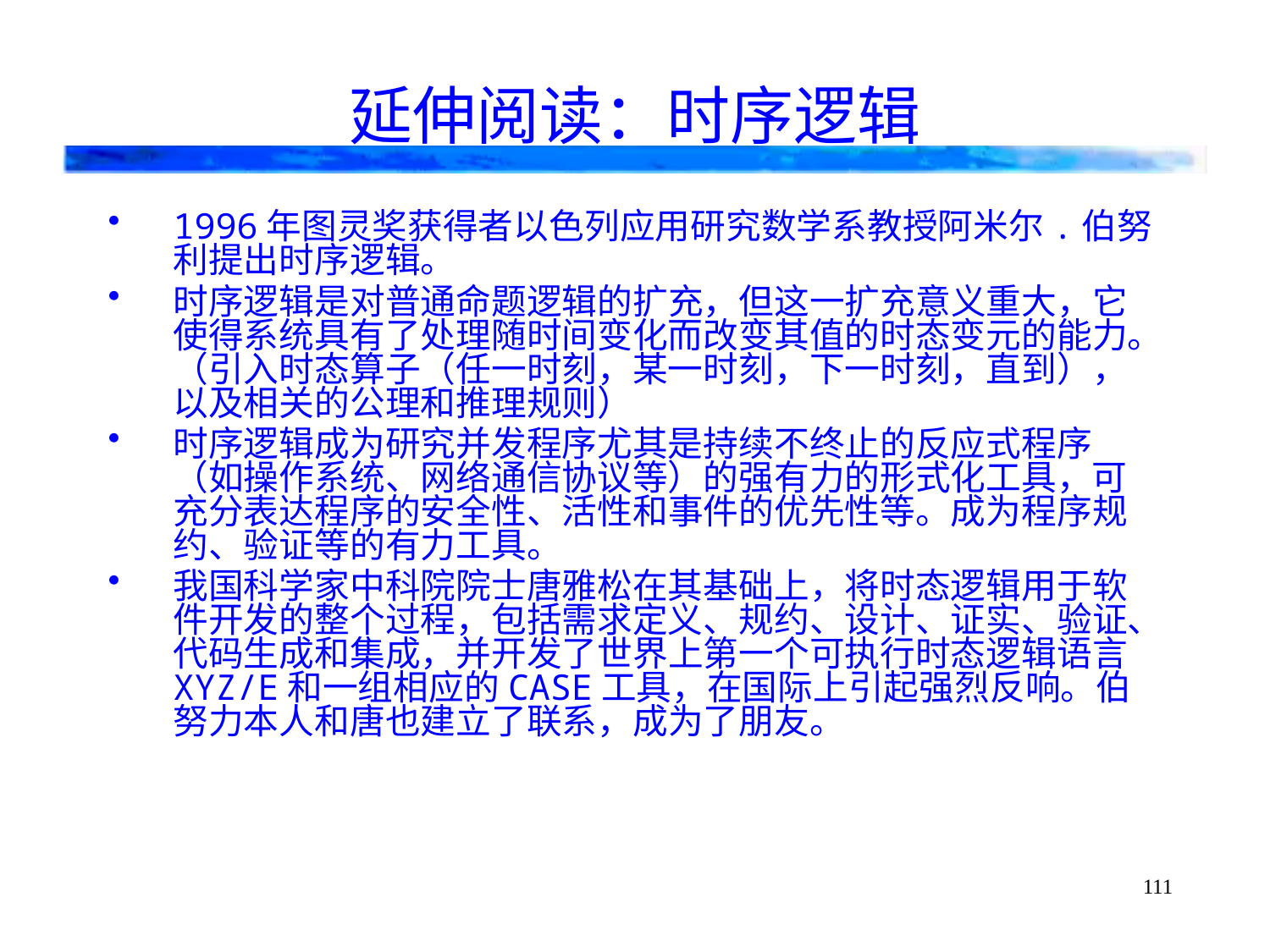

延伸阅读：时序逻辑
1996年图灵奖获得者以色列应用研究数学系教授阿米尔.伯努利提出时序逻辑。
时序逻辑是对普通命题逻辑的扩充，但这一扩充意义重大，它使得系统具有了处理随时间变化而改变其值的时态变元的能力。（引入时态算子（任一时刻，某一时刻，下一时刻，直到），以及相关的公理和推理规则）
时序逻辑成为研究并发程序尤其是持续不终止的反应式程序（如操作系统、网络通信协议等）的强有力的形式化工具，可充分表达程序的安全性、活性和事件的优先性等。成为程序规约、验证等的有力工具。
我国科学家中科院院士唐雅松在其基础上，将时态逻辑用于软件开发的整个过程，包括需求定义、规约、设计、证实、验证、代码生成和集成，并开发了世界上第一个可执行时态逻辑语言XYZ/E和一组相应的CASE工具，在国际上引起强烈反响。伯努力本人和唐也建立了联系，成为了朋友。
111